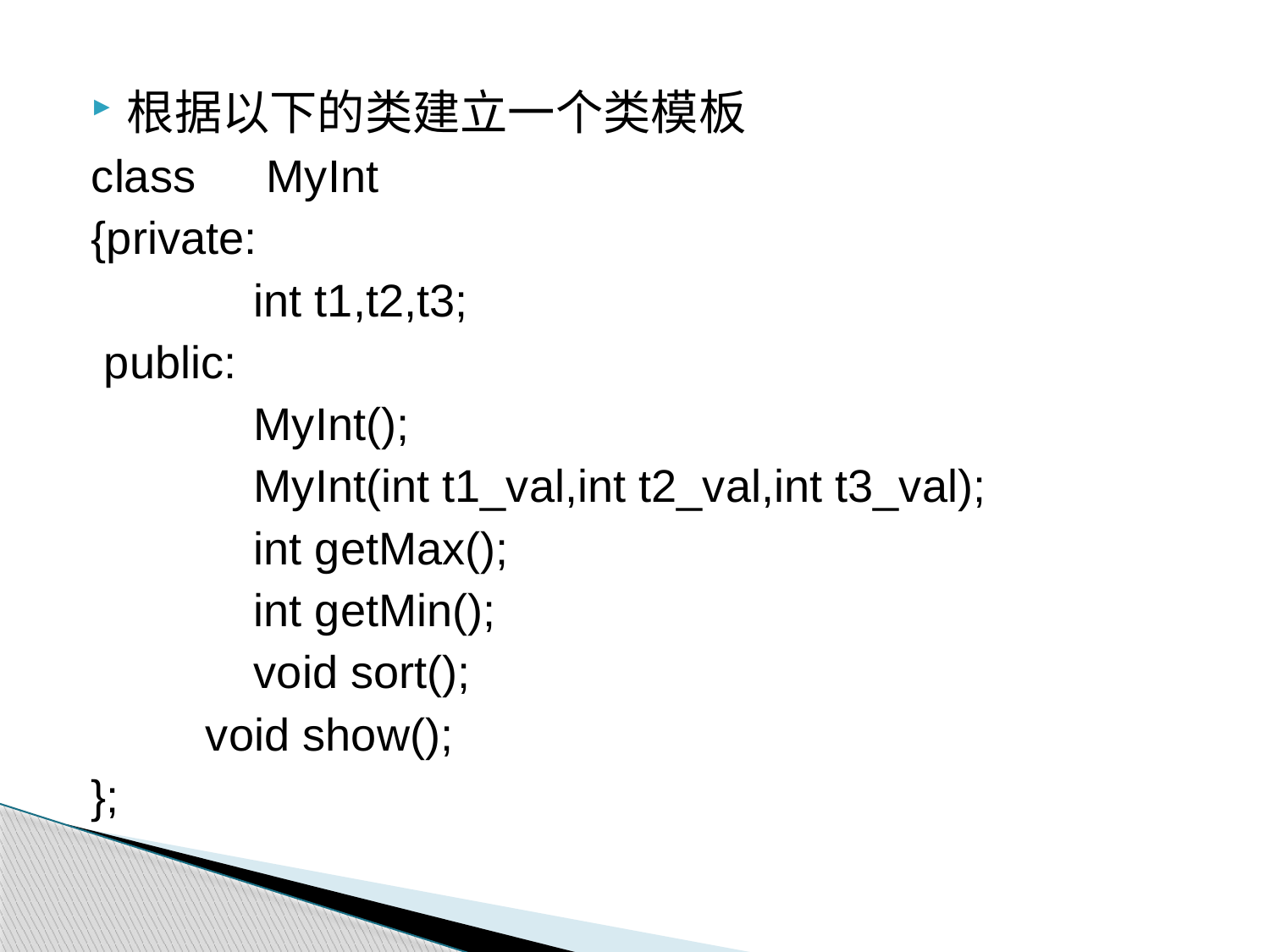

根据以下的类建立一个类模板
class	 MyInt
{private:
		int t1,t2,t3;
 public:
		MyInt();
		MyInt(int t1_val,int t2_val,int t3_val);
		int getMax();
		int getMin();
		void sort();
         void show();
};